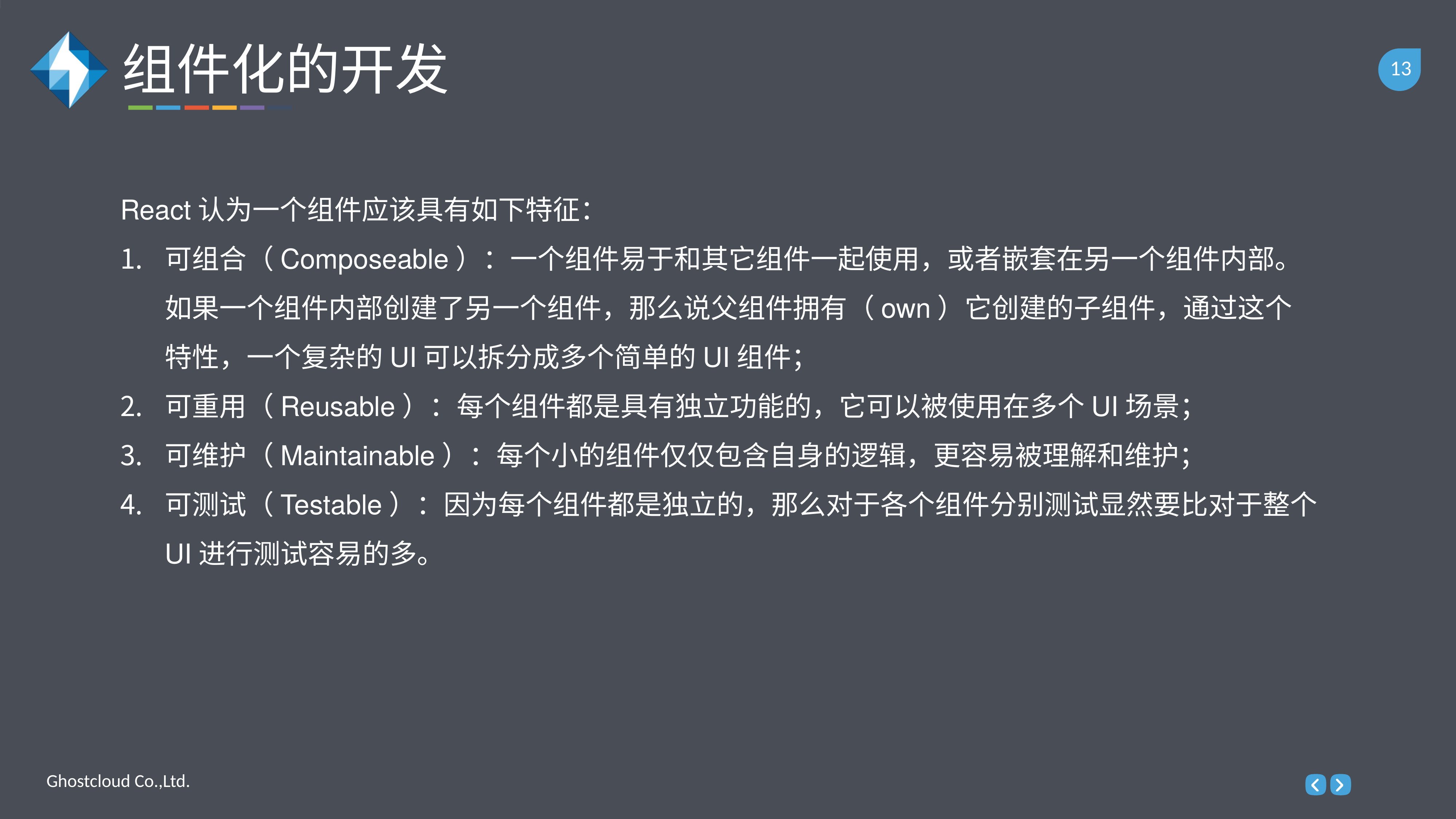

组件化的开发

React认为一个组件应该具有如下特征：
可组合（Composeable）：一个组件易于和其它组件一起使用，或者嵌套在另一个组件内部。如果一个组件内部创建了另一个组件，那么说父组件拥有（own）它创建的子组件，通过这个特性，一个复杂的UI可以拆分成多个简单的UI组件；
可重用（Reusable）：每个组件都是具有独立功能的，它可以被使用在多个UI场景；
可维护（Maintainable）：每个小的组件仅仅包含自身的逻辑，更容易被理解和维护；
可测试（Testable）：因为每个组件都是独立的，那么对于各个组件分别测试显然要比对于整个UI进行测试容易的多。